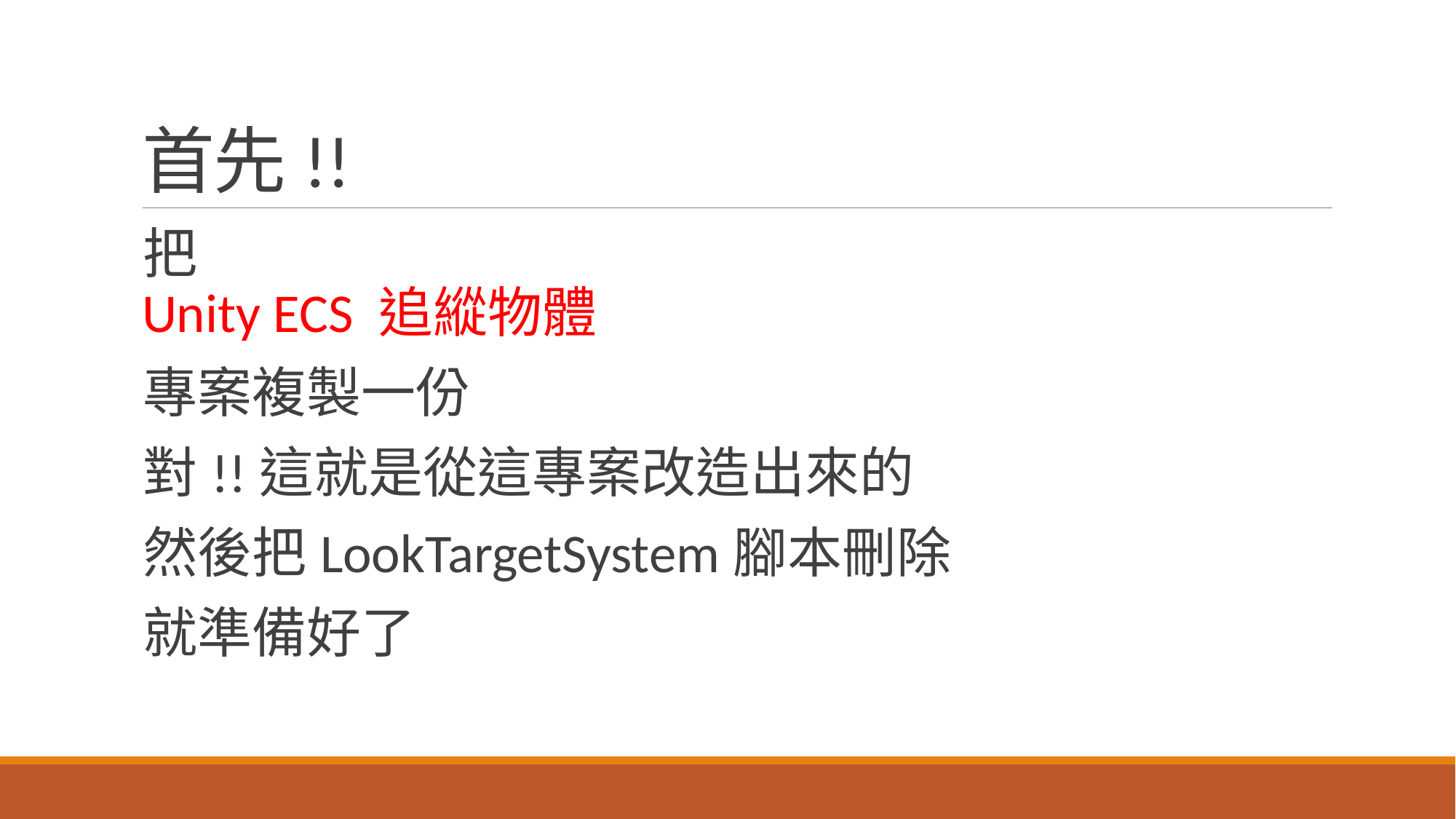

# 首先!!
把
Unity ECS 追縱物體
專案複製一份
對!!這就是從這專案改造出來的
然後把LookTargetSystem腳本刪除
就準備好了